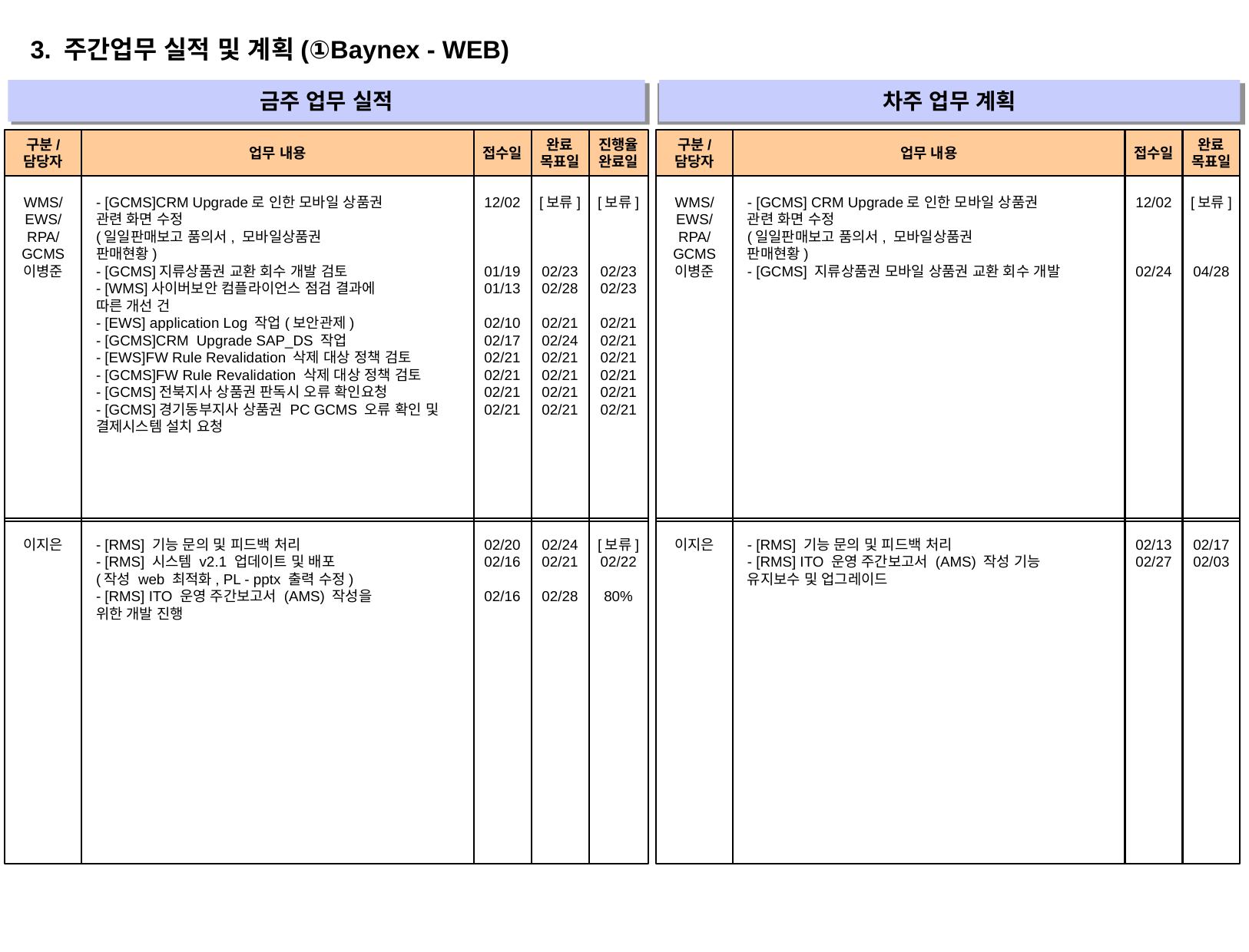

3. 주간업무 실적 및 계획(①Baynex - WEB)
금주 업무 실적
차주 업무 계획
" "
" "
구분/
담당자
업무 내용
접수일
완료
목표일
진행율
완료일
구분/
담당자
업무 내용
접수일
완료
목표일
WMS/
EWS/
RPA/
GCMS
이병준

- [GCMS]CRM Upgrade로 인한 모바일 상품권
관련 화면 수정
(일일판매보고 품의서, 모바일상품권
판매현황)
- [GCMS]지류상품권 교환 회수 개발 검토
- [WMS]사이버보안 컴플라이언스 점검 결과에
따른 개선 건
- [EWS] application Log 작업(보안관제)
- [GCMS]CRM  Upgrade SAP_DS 작업
- [EWS]FW Rule Revalidation 삭제 대상 정책 검토
- [GCMS]FW Rule Revalidation 삭제 대상 정책 검토
- [GCMS]전북지사 상품권 판독시 오류 확인요청
- [GCMS]경기동부지사 상품권 PC GCMS 오류 확인 및
결제시스템 설치 요청
12/02
01/19
01/13
02/10
02/17
02/21
02/21
02/21
02/21
[보류]
02/23
02/28
02/21
02/24
02/21
02/21
02/21
02/21
[보류]
02/23
02/23
02/21
02/21
02/21
02/21
02/21
02/21
WMS/
EWS/
RPA/
GCMS
이병준

- [GCMS] CRM Upgrade로 인한 모바일 상품권
관련 화면 수정
(일일판매보고 품의서, 모바일상품권
판매현황)
- [GCMS] 지류상품권 모바일 상품권 교환 회수 개발
12/02
02/24
[보류]
04/28
이지은

- [RMS] 기능 문의 및 피드백 처리
- [RMS] 시스템 v2.1 업데이트 및 배포
(작성 web 최적화, PL - pptx 출력 수정)
- [RMS] ITO 운영 주간보고서 (AMS) 작성을
위한 개발 진행
02/20
02/16
02/16
02/24
02/21
02/28
[보류]
02/22
80%
이지은

- [RMS] 기능 문의 및 피드백 처리
- [RMS] ITO 운영 주간보고서 (AMS) 작성 기능
유지보수 및 업그레이드
02/13
02/27
02/17
02/03